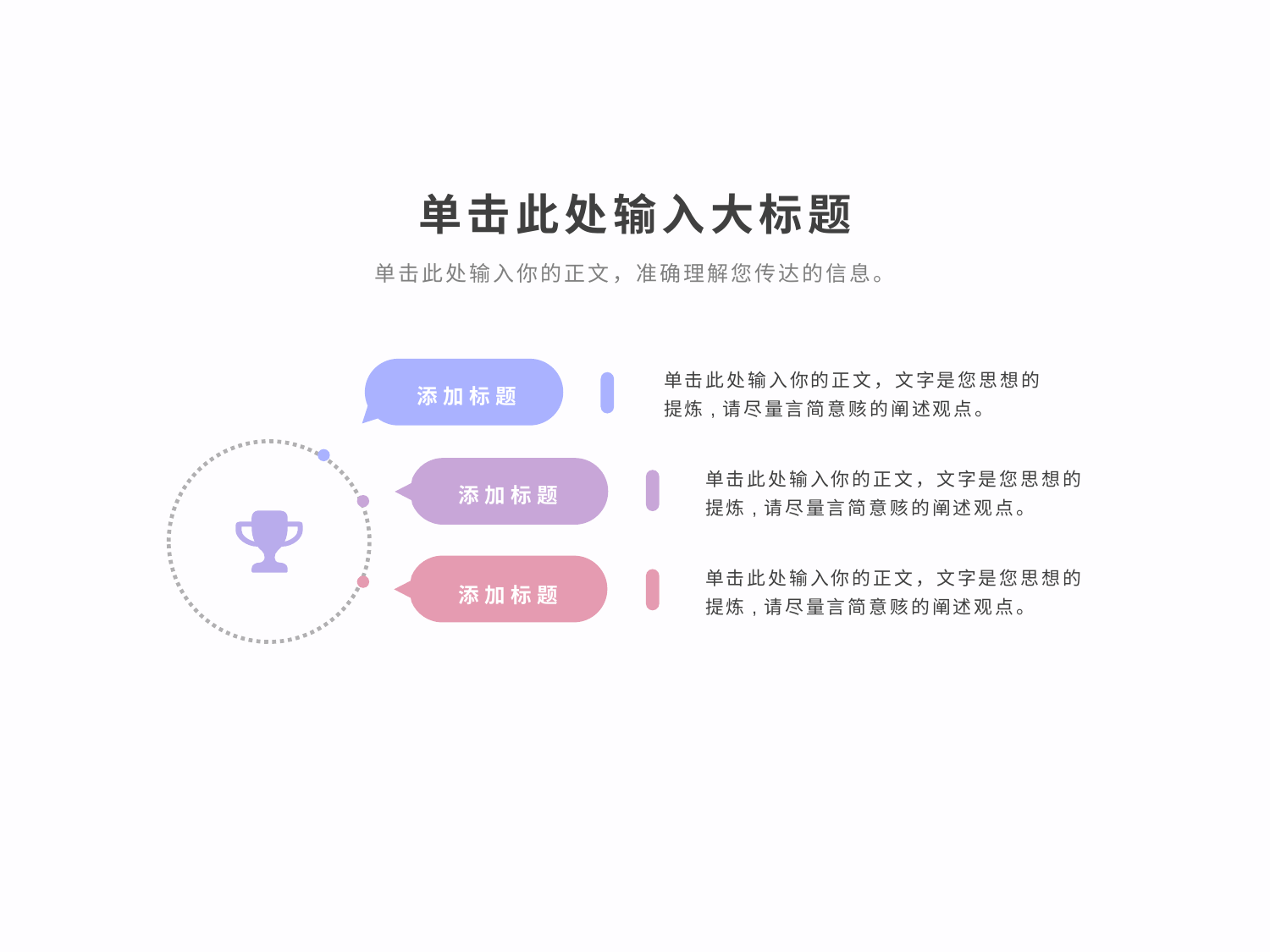

单击此处输入大标题
单击此处输入你的正文，准确理解您传达的信息。
单击此处输入你的正文，文字是您思想的提炼,请尽量言简意赅的阐述观点。

添加标题

单击此处输入你的正文，文字是您思想的提炼,请尽量言简意赅的阐述观点。

添加标题

单击此处输入你的正文，文字是您思想的提炼,请尽量言简意赅的阐述观点。

添加标题